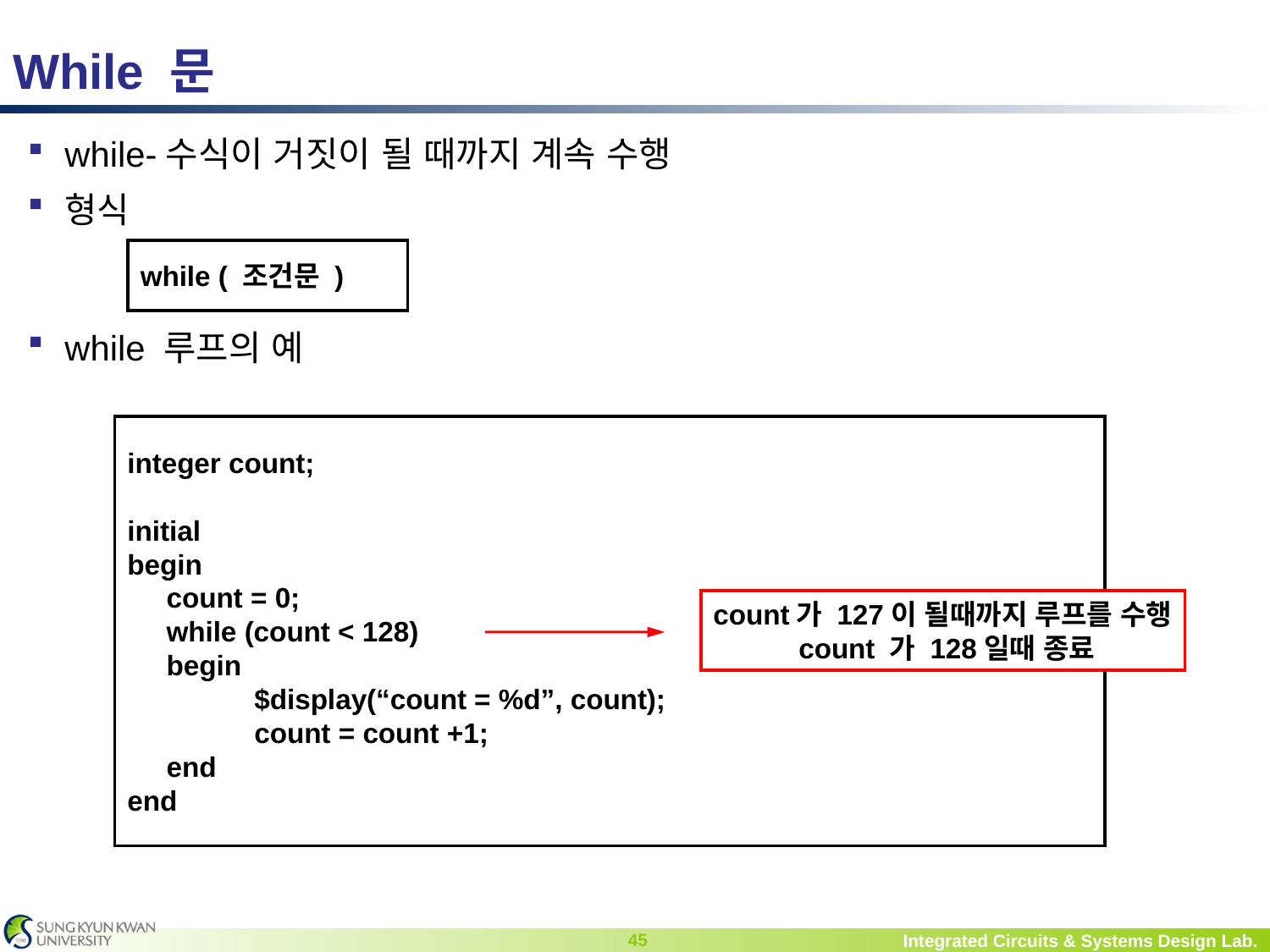

# While 문
while-수식이 거짓이 될 때까지 계속 수행
형식

while 루프의 예

while ( 조건문 )
integer count;

initial
begin
     count = 0;
     while (count < 128)
     begin
	$display(“count = %d”, count);
	count = count +1;
     end
end
count가 127이 될때까지 루프를 수행
 count 가 128일때 종료